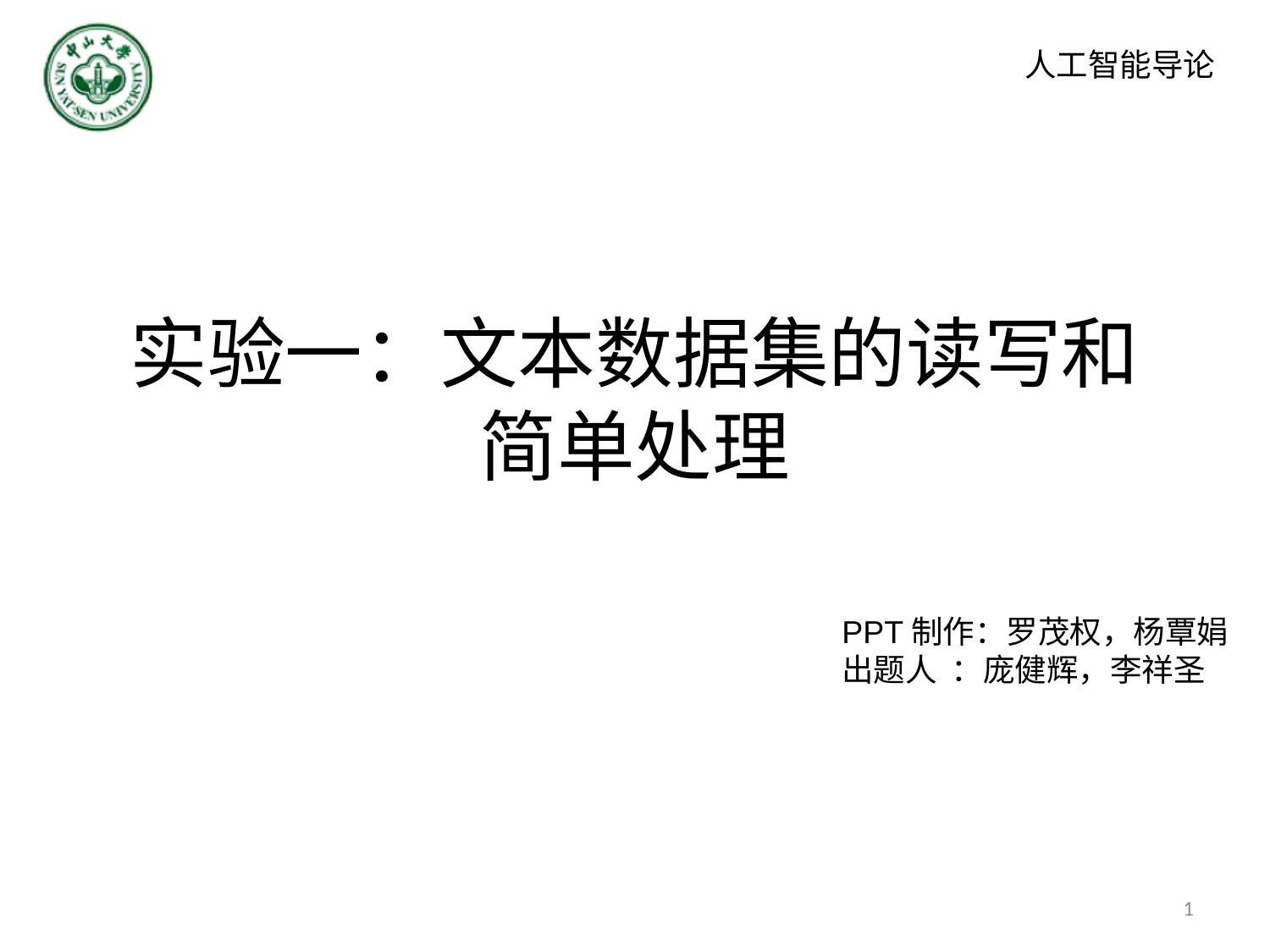

# 实验一：文本数据集的读写和简单处理
PPT制作：罗茂权，杨覃娟
出题人  ：庞健辉，李祥圣
1